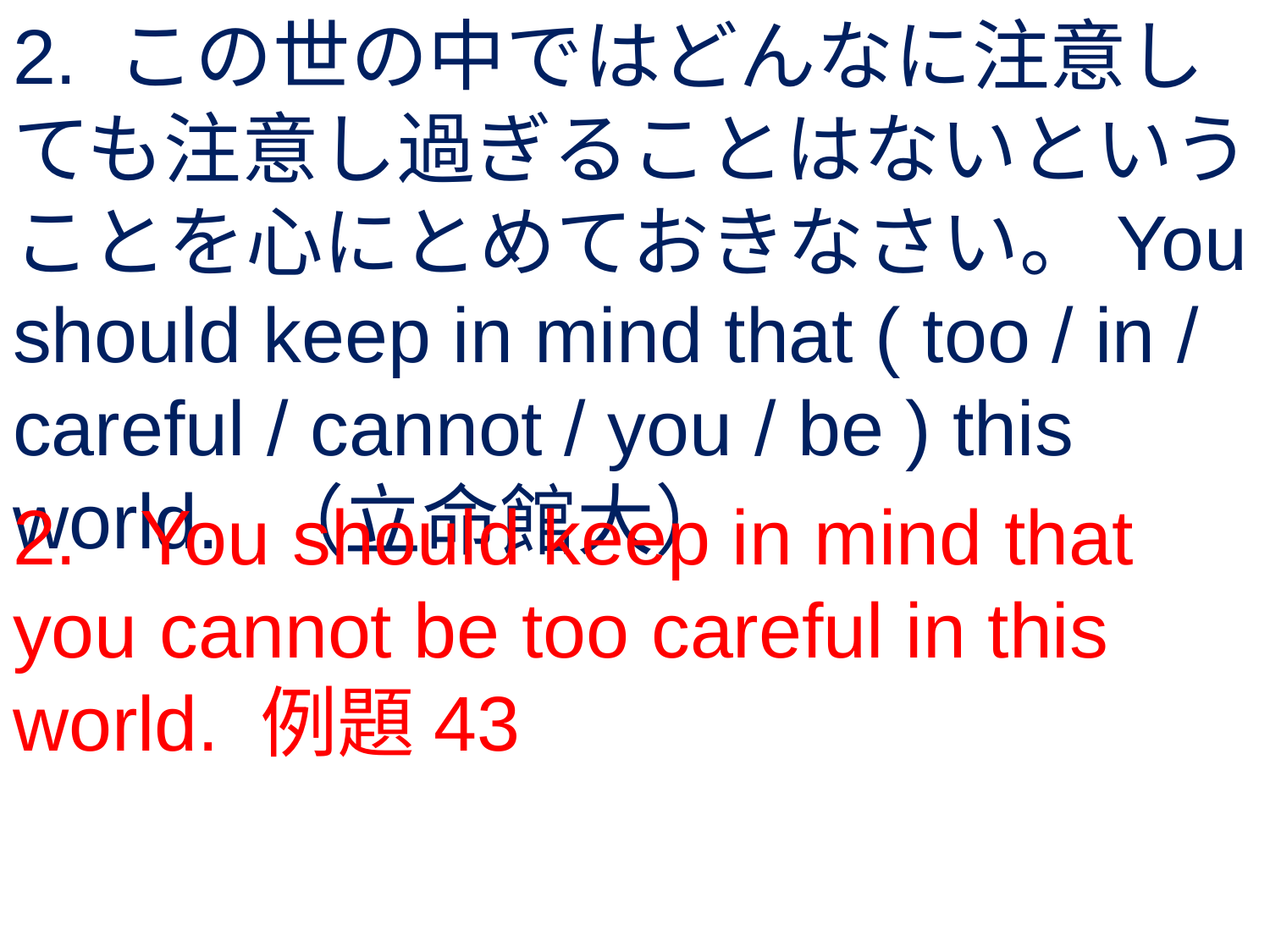

# 2. この世の中ではどんなに注意しても注意し過ぎることはないということを心にとめておきなさい。You should keep in mind that ( too / in / careful / cannot / you / be ) this world.	（立命館大）
2.	You should keep in mind that you cannot be too careful in this world. 例題43